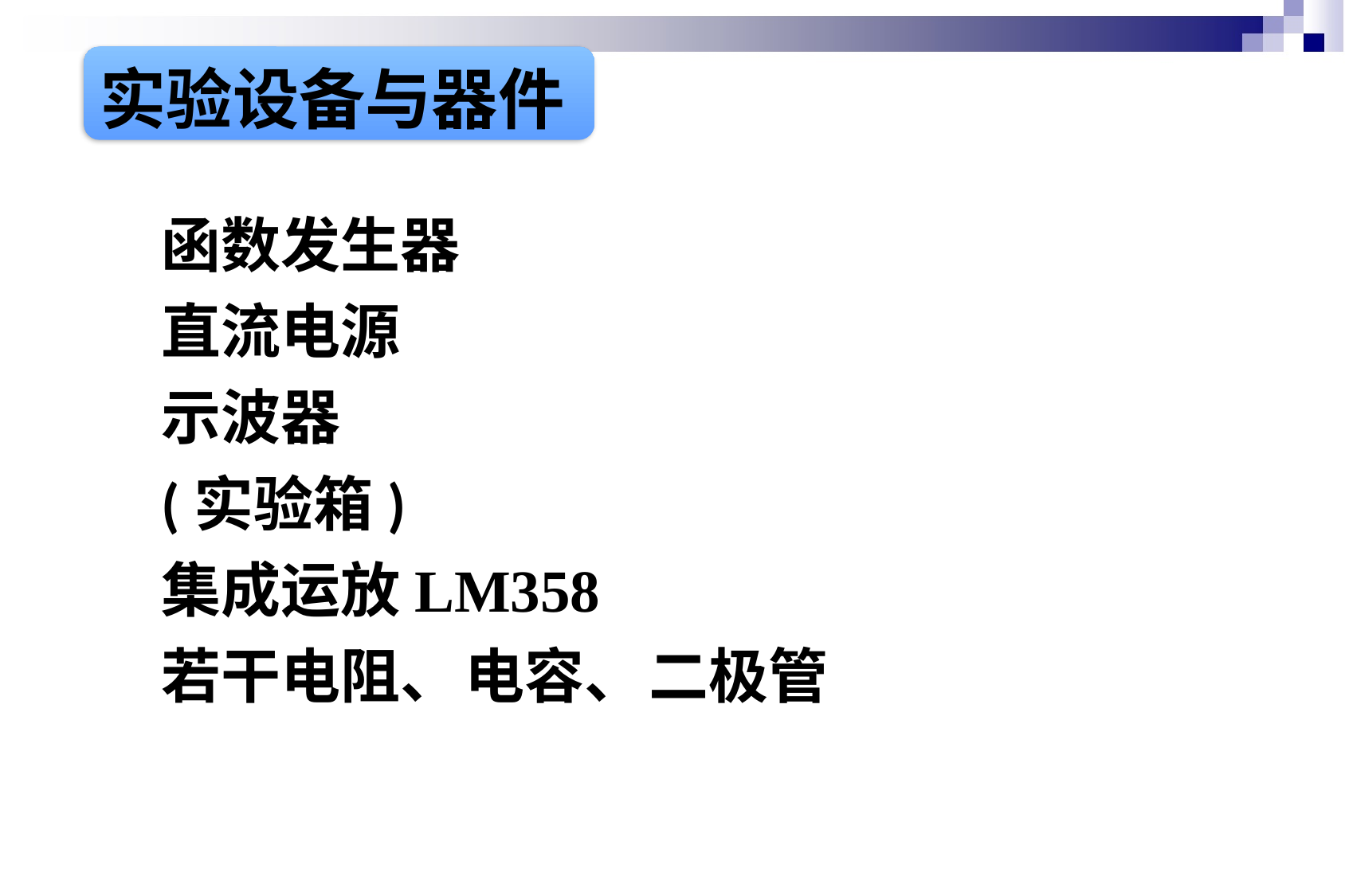

实验设备与器件
函数发生器
直流电源
示波器
(实验箱)
集成运放LM358
若干电阻、电容、二极管